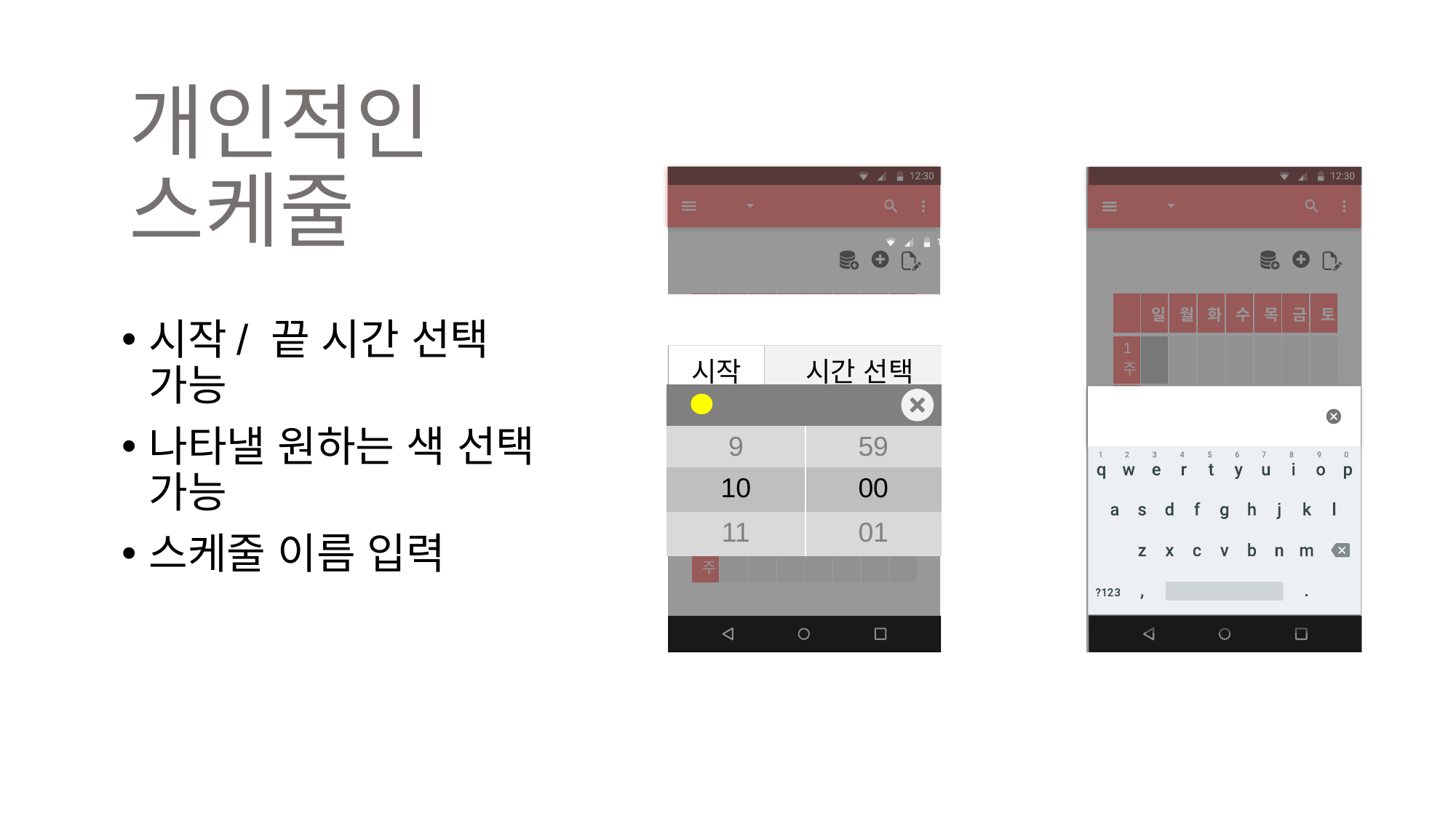

개인적인 스케줄

|  | 일 | 월 | 화 | 수 | 목 | 금 | 토 |
| --- | --- | --- | --- | --- | --- | --- | --- |
| 1주 |  |  |  |  |  |  |  |
| 2주 |  |  |  |  |  |  |  |
| 3주 |  |  |  |  |  |  |  |
| 4주 |  |  |  |  |  |  |  |
| 5주 |  |  |  |  |  |  |  |
|  | 일 | 월 | 화 | 수 | 목 | 금 | 토 |
| --- | --- | --- | --- | --- | --- | --- | --- |
| 1주 |  |  |  |  |  |  |  |
| 2주 |  |  |  |  |  |  |  |
| 3주 |  |  |  |  |  |  |  |
| 4주 |  |  |  |  |  |  |  |
| 5주 |  |  |  |  |  |  |  |
| 날짜 선택 |  |
| --- | --- |
| 시작 | 시간 선택 |
| 끝 | 시간 선택 |
시작/ 끝 시간 선택 가능
나타낼 원하는 색 선택 가능
스케줄 이름 입력

| 9 | 59 |
| --- | --- |
| 9 | 59 |
| 10 | 00 |
| 11 | 01 |